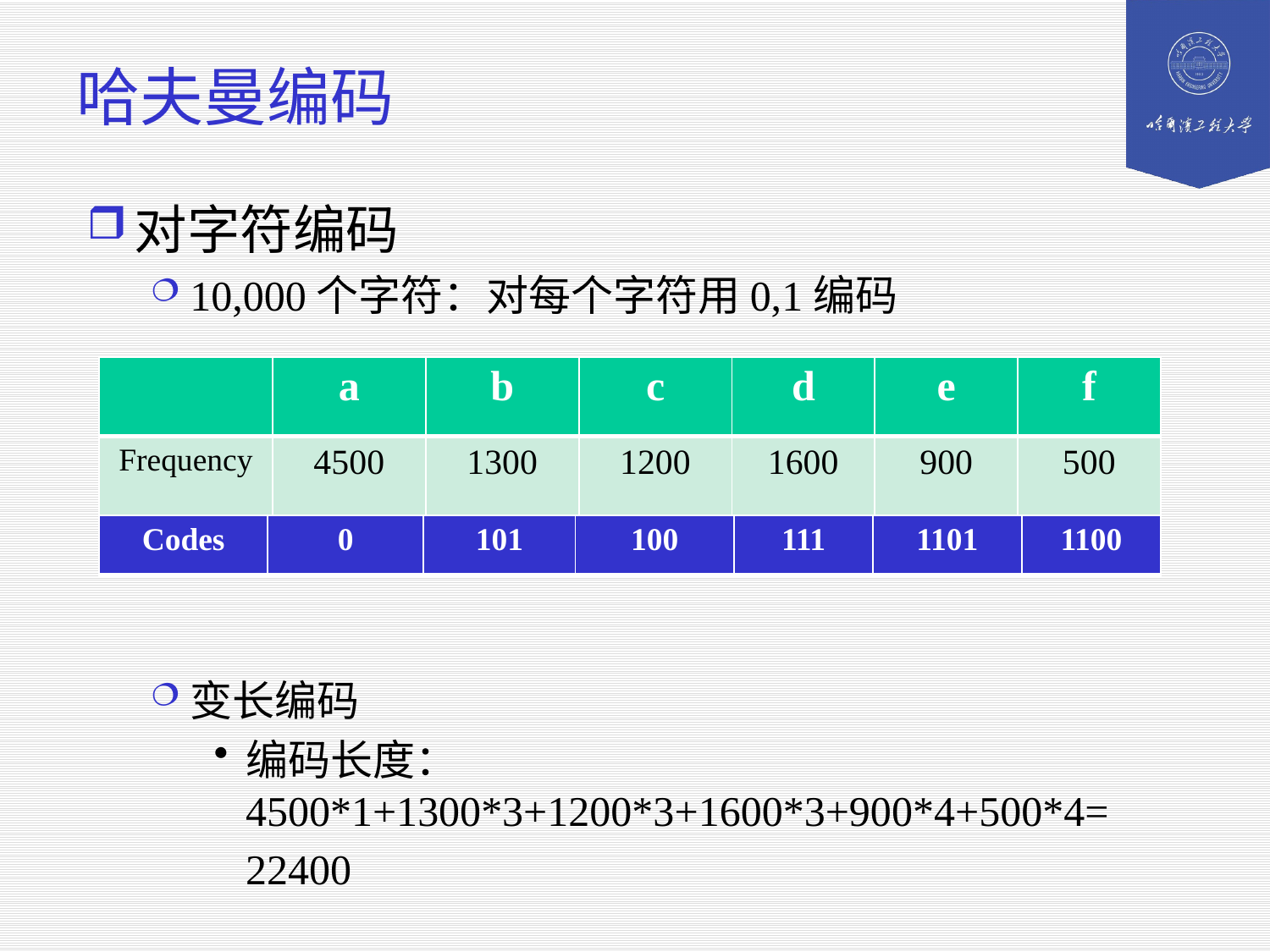

# 哈夫曼编码
对字符编码
10,000个字符：对每个字符用0,1编码

变长编码
编码长度：     4500*1+1300*3+1200*3+1600*3+900*4+500*4=
   22400
|  | a | b | c | d | e | f |
| --- | --- | --- | --- | --- | --- | --- |
| Frequency | 4500 | 1300 | 1200 | 1600 | 900 | 500 |
| Codes | 0 | 101 | 100 | 111 | 1101 | 1100 |
| --- | --- | --- | --- | --- | --- | --- |